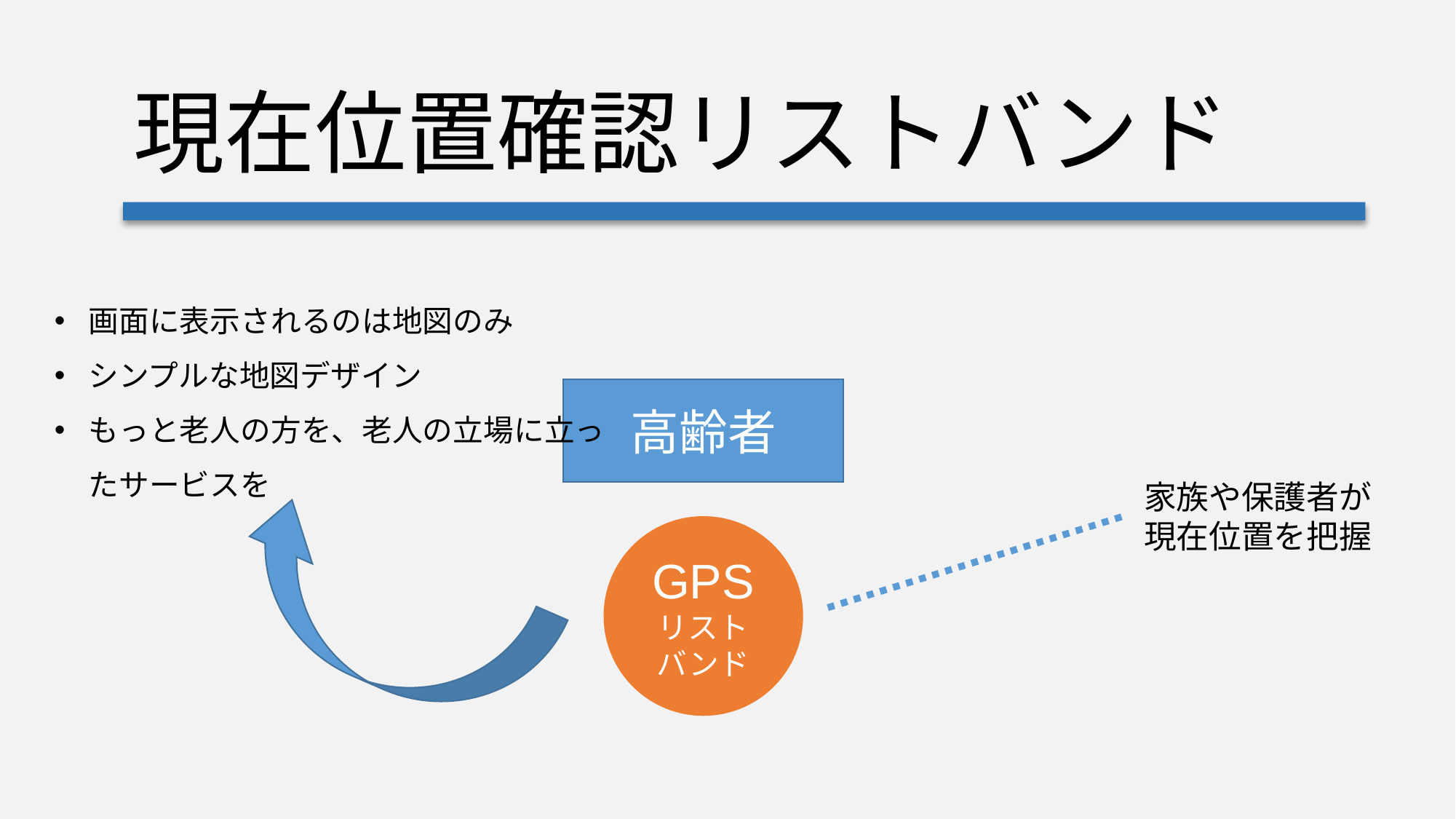

現在位置確認リストバンド

画面に表示されるのは地図のみ
シンプルな地図デザイン
もっと老人の方を、老人の立場に立ったサービスを
高齢者

家族や保護者が
現在位置を把握
GPS
リストバンド